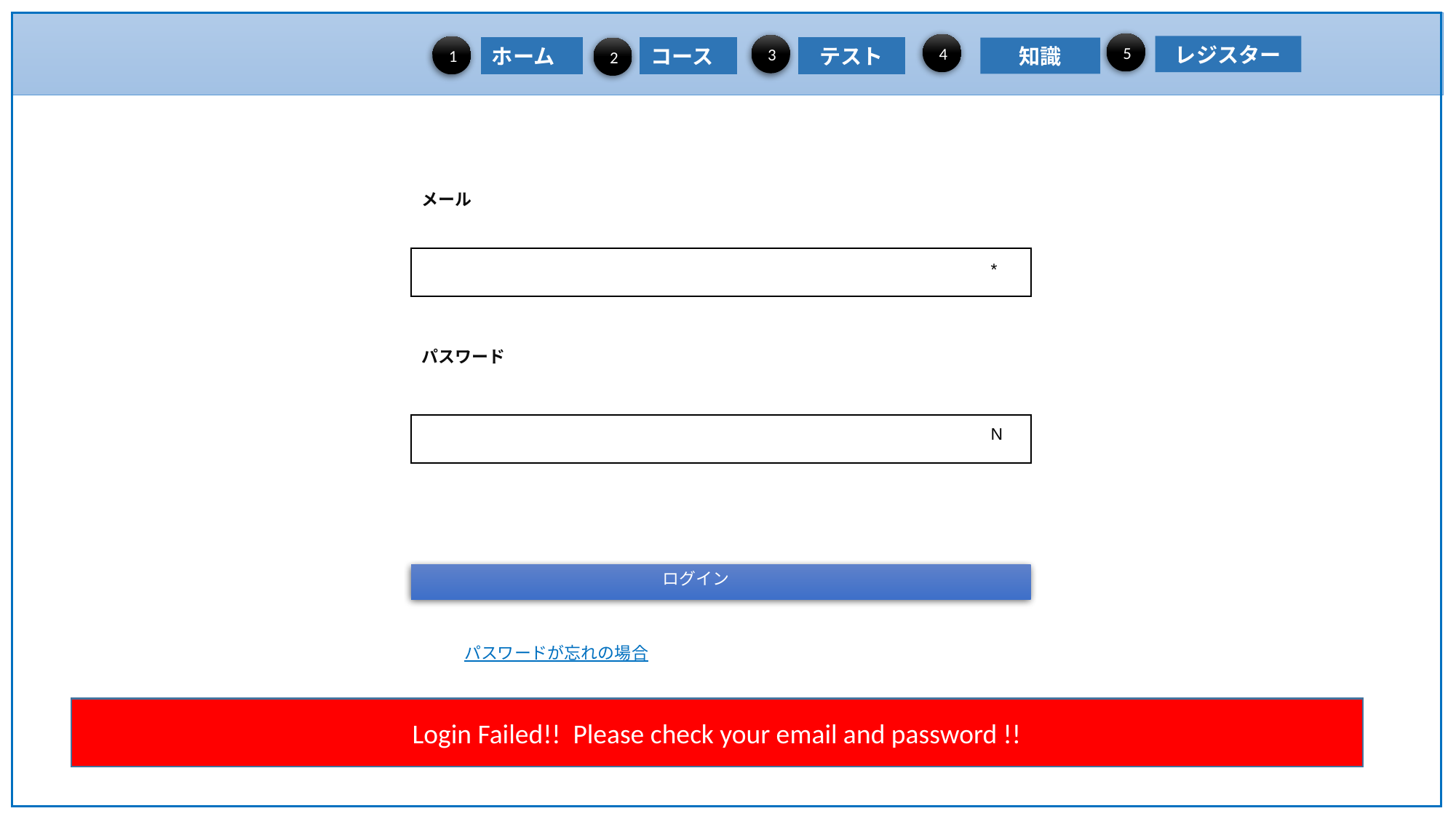

5
4
3
レジスター
1
ホーム
2
コース
テスト
知識
メール
*
*
パスワード

N
ログイン

パスワードが忘れの場合
Login Failed!!  Please check your email and password !!